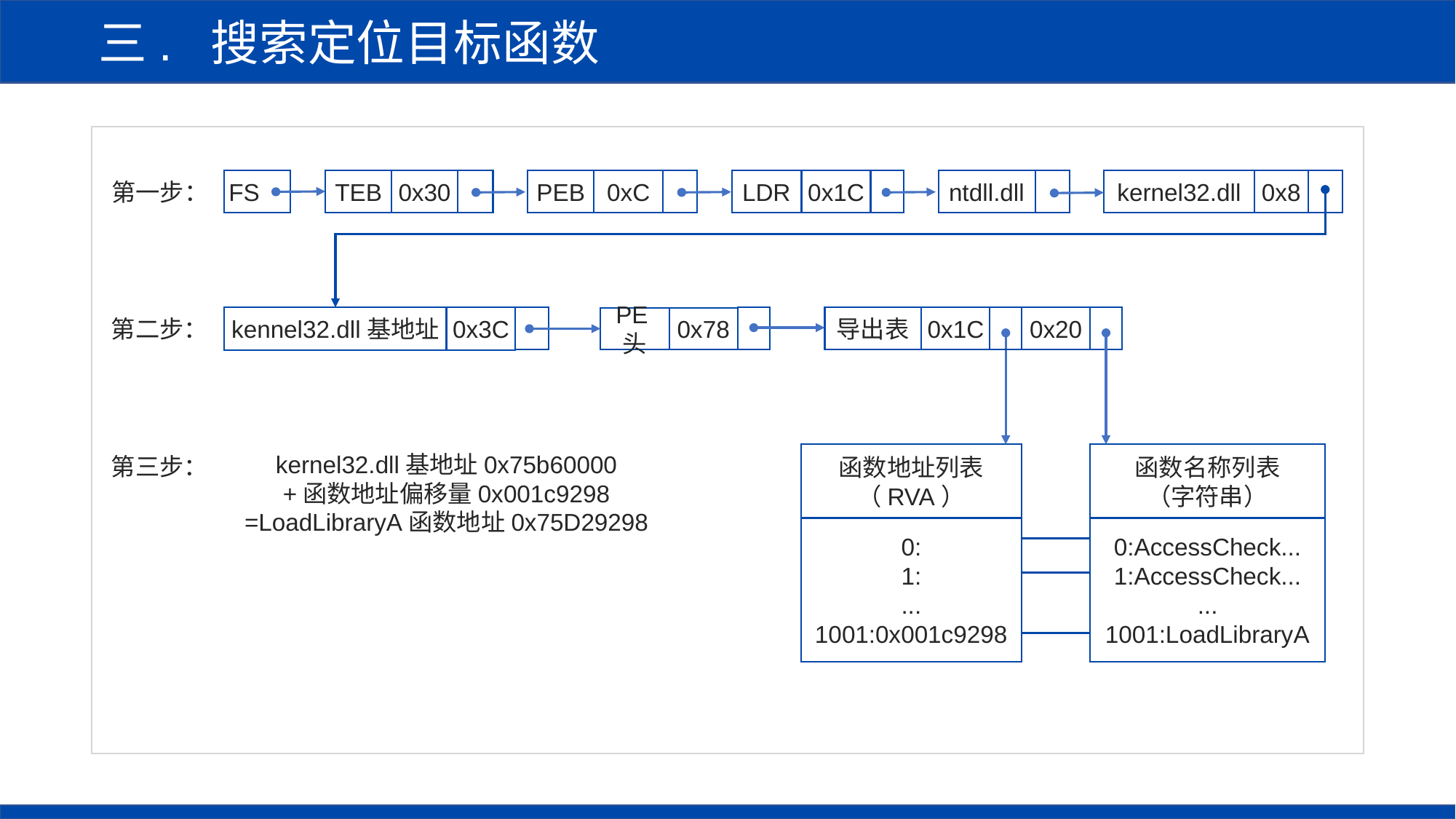

三.  搜索定位目标函数

PEB
0xC

LDR
0x1C

ntdll.dll

kernel32.dll
0x8

第一步：
FS

TEB
0x30
导出表
0x1C

0x20

kennel32.dll基地址
0x3C

PE头
0x78
第二步：
kernel32.dll基地址0x75b60000
+函数地址偏移量0x001c9298
=LoadLibraryA函数地址0x75D29298
函数名称列表
（字符串）
函数地址列表
（RVA）
第三步：
0:
1:
...
1001:0x001c9298
0:AccessCheck...
1:AccessCheck...
...
1001:LoadLibraryA